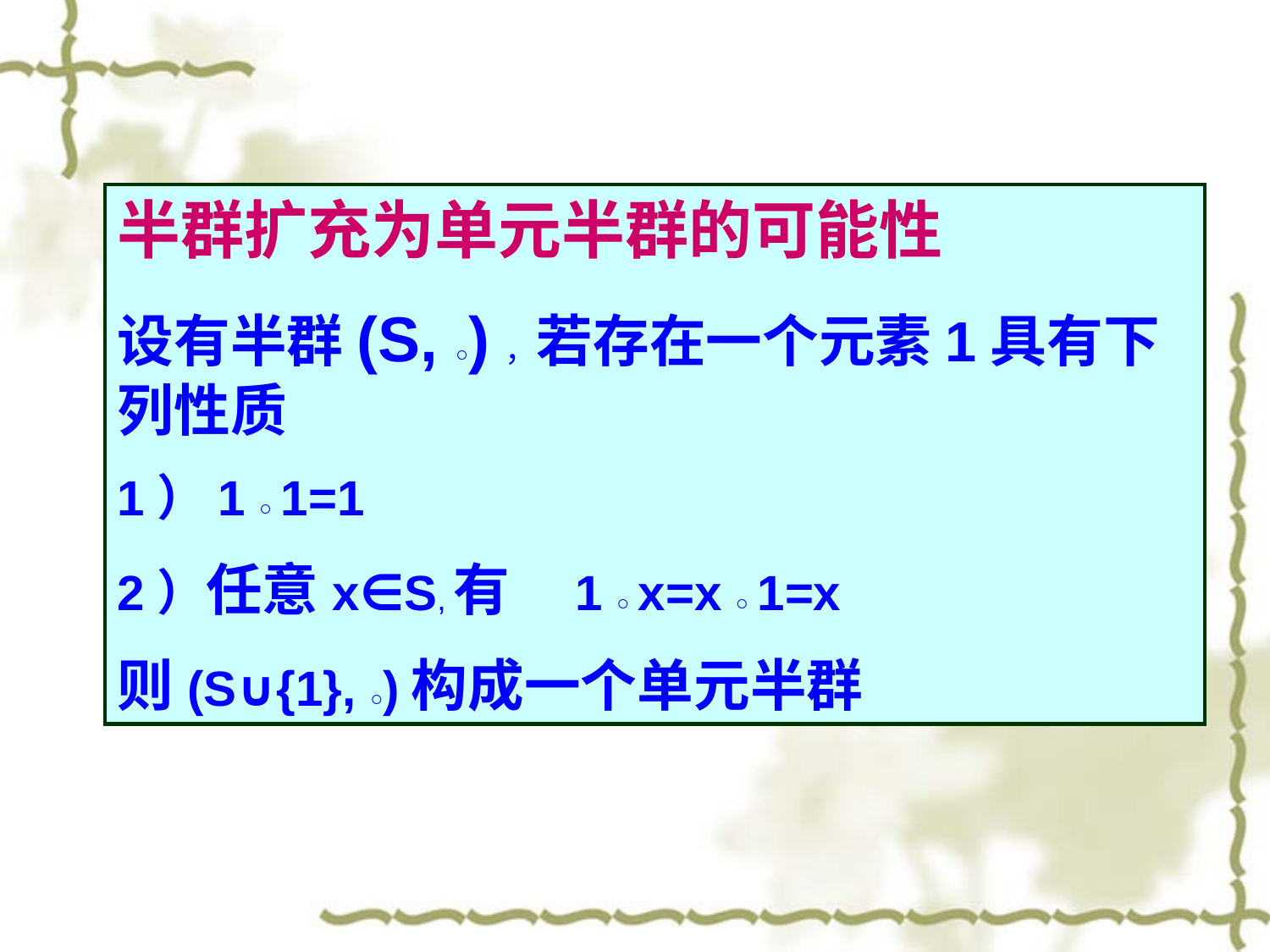

半群扩充为单元半群的可能性
设有半群(S, ○)，若存在一个元素1具有下列性质
1）1 ○ 1=1
2）任意x∈S,有    1 ○ x=x ○ 1=x
则(S∪{1}, ○)构成一个单元半群